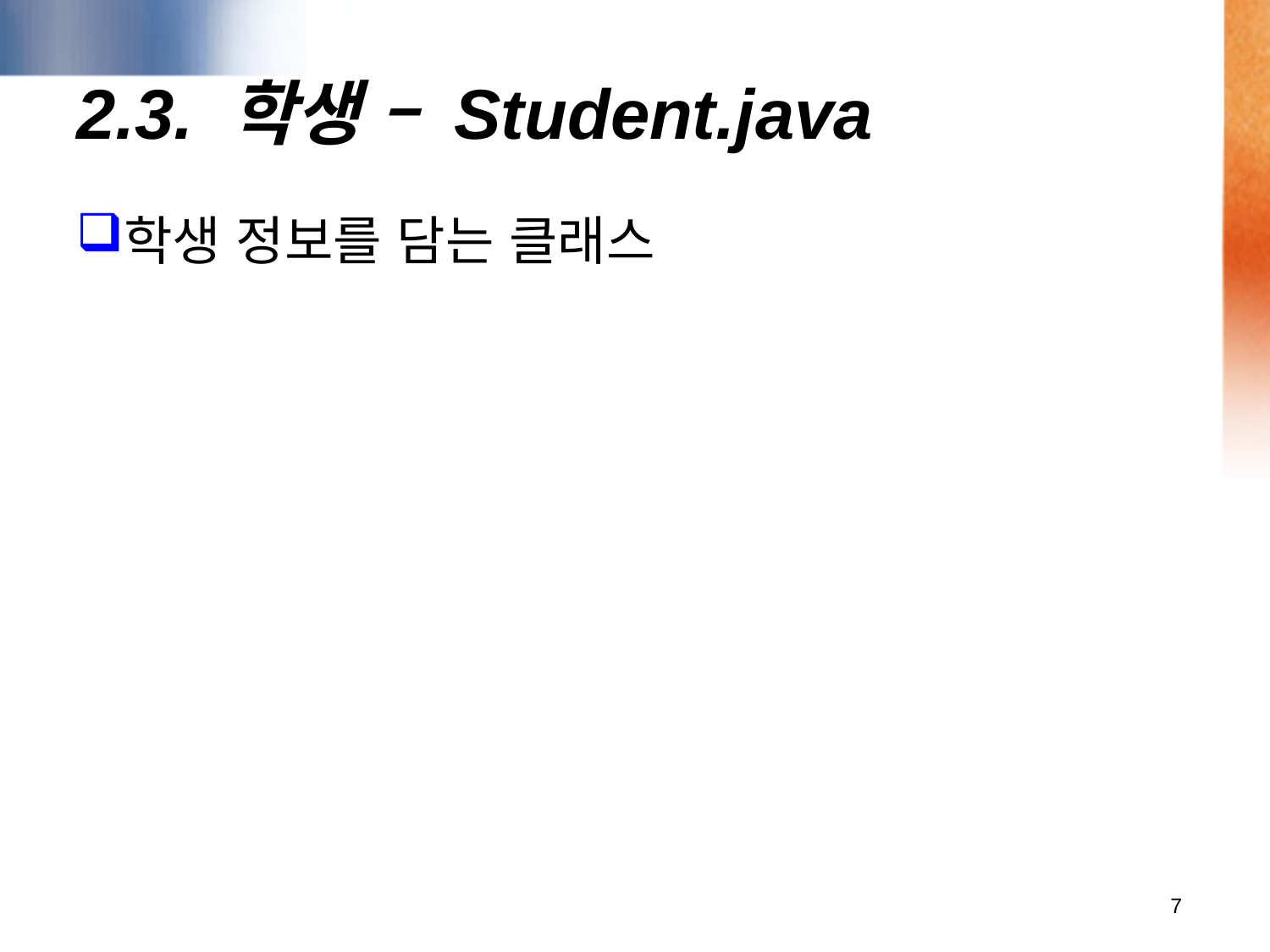

# 2.3. 학생 – Student.java
학생 정보를 담는 클래스